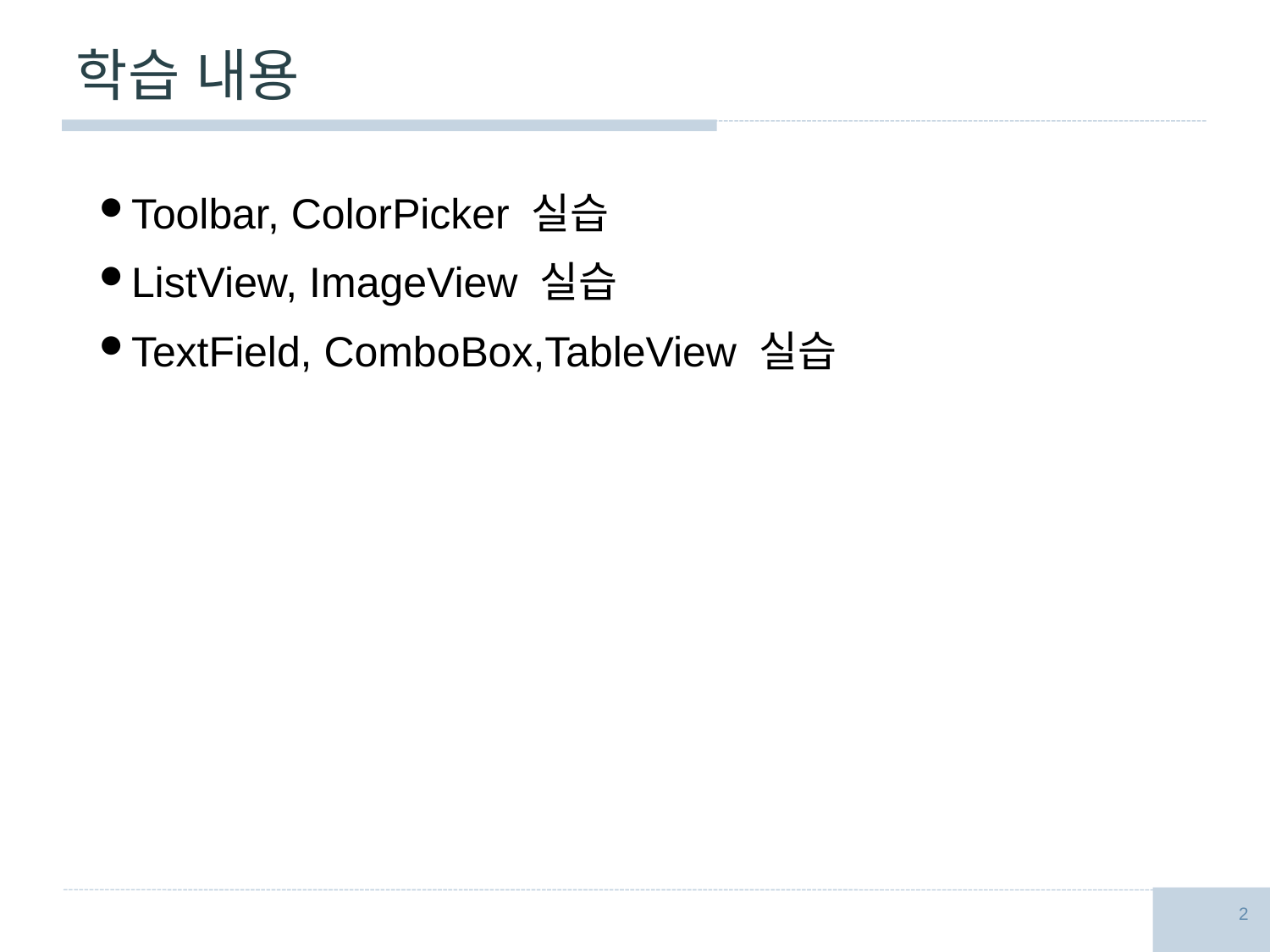

# 학습 내용
Toolbar, ColorPicker 실습
ListView, ImageView 실습
TextField, ComboBox,TableView 실습